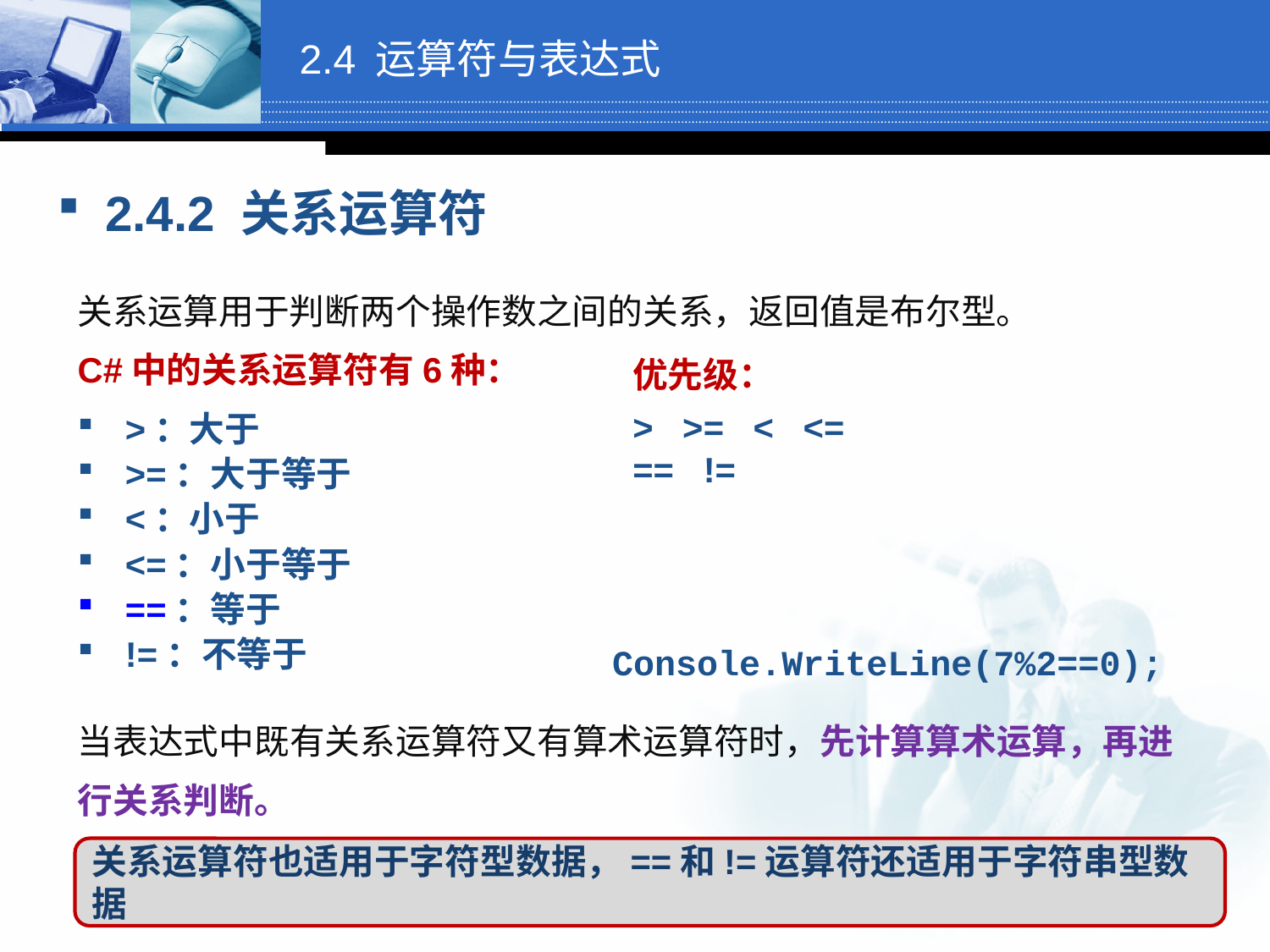

# 2.4 运算符与表达式
2.4.2 关系运算符
关系运算用于判断两个操作数之间的关系，返回值是布尔型。
C#中的关系运算符有6种：
>：大于
>=：大于等于
<：小于
<=：小于等于
==：等于
!=：不等于

优先级：
>   >=   <   <=
==   !=
Console.WriteLine(7%2==0);
当表达式中既有关系运算符又有算术运算符时，先计算算术运算，再进行关系判断。
关系运算符也适用于字符型数据，==和!=运算符还适用于字符串型数据